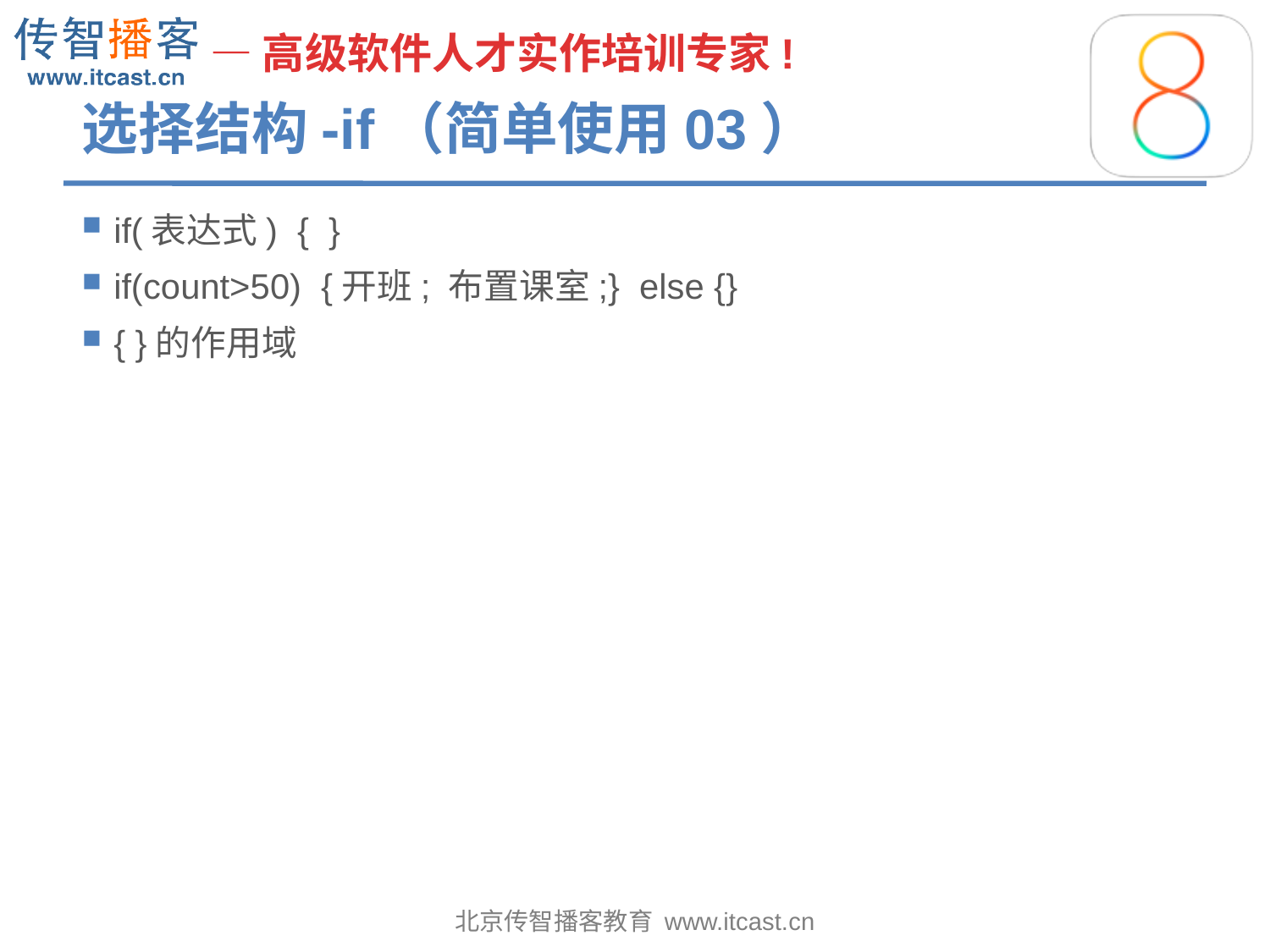

# 选择结构-if（简单使用03）
if(表达式)  {  }
if(count>50)  {开班; 布置课室;}  else {}
{ }的作用域